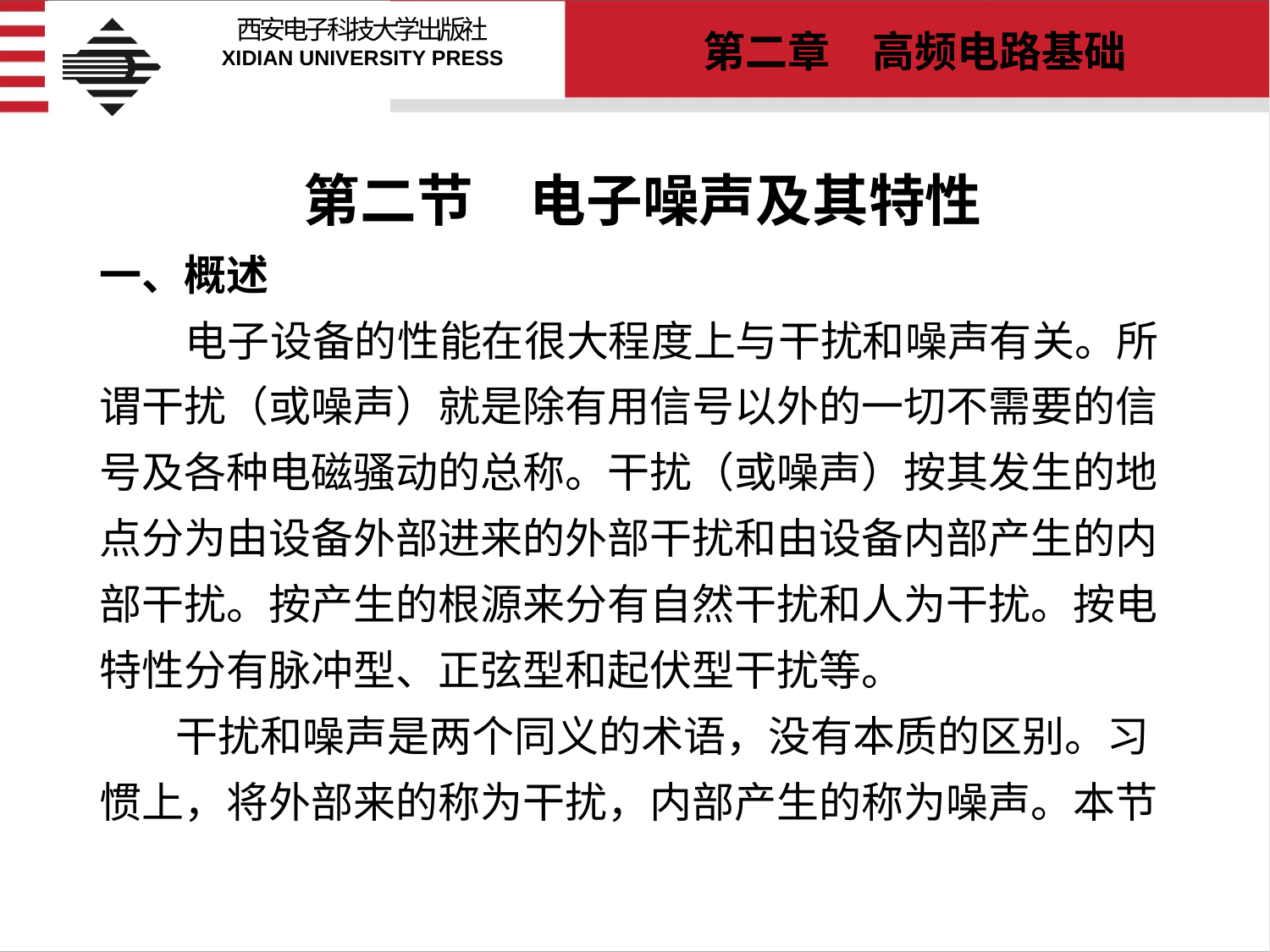

# 第二节　电子噪声及其特性 一、概述 电子设备的性能在很大程度上与干扰和噪声有关。所谓干扰（或噪声）就是除有用信号以外的一切不需要的信号及各种电磁骚动的总称。干扰（或噪声）按其发生的地点分为由设备外部进来的外部干扰和由设备内部产生的内部干扰。按产生的根源来分有自然干扰和人为干扰。按电特性分有脉冲型、正弦型和起伏型干扰等。 干扰和噪声是两个同义的术语，没有本质的区别。习惯上，将外部来的称为干扰，内部产生的称为噪声。本节